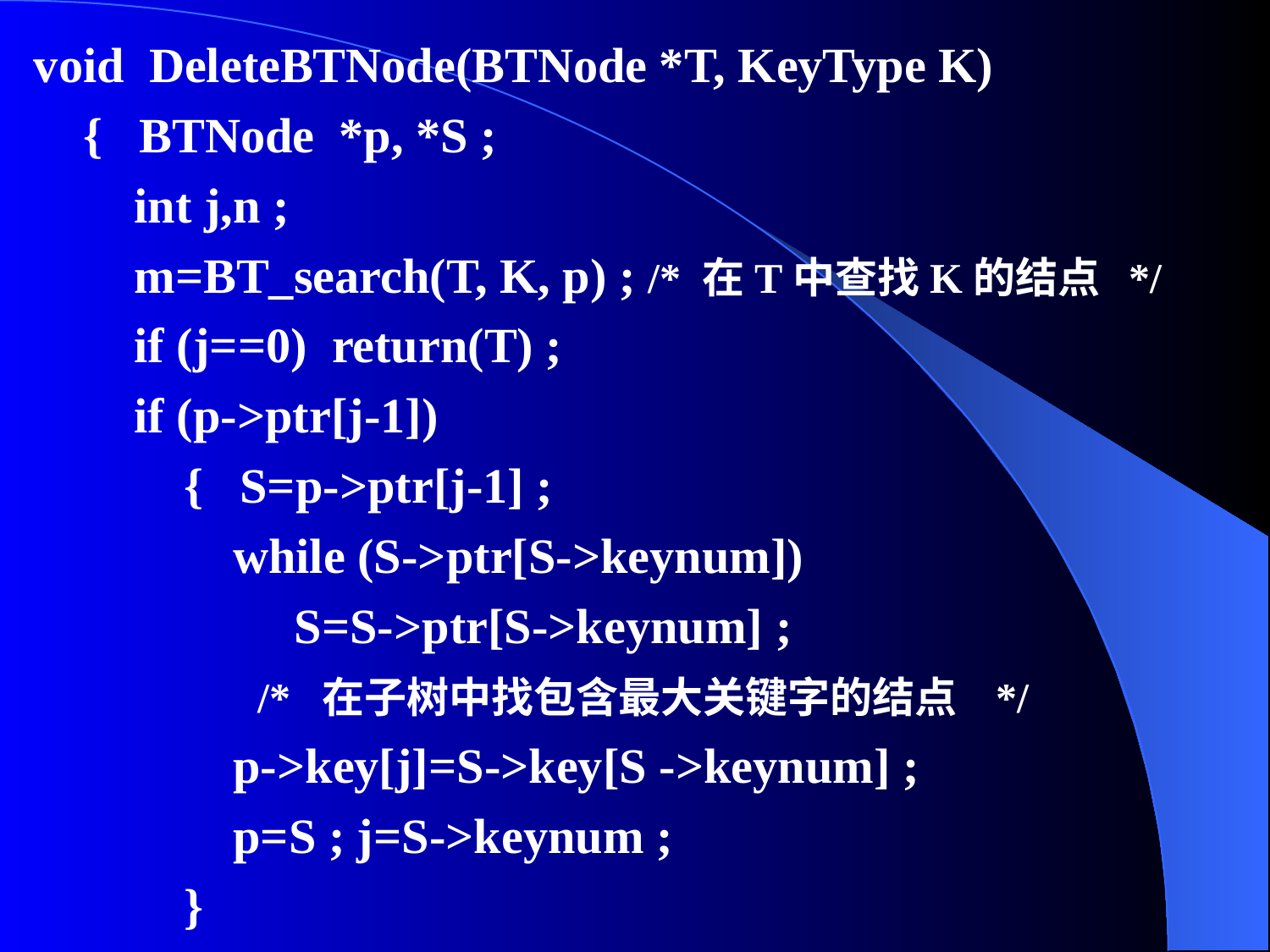

void  DeleteBTNode(BTNode *T, KeyType K)
{   BTNode  *p, *S ;
int j,n ;
m=BT_search(T, K, p) ; /* 在T中查找K的结点  */
if (j==0)  return(T) ;
if (p->ptr[j-1])
{   S=p->ptr[j-1] ;
while (S->ptr[S->keynum])
     S=S->ptr[S->keynum] ;
  /*  在子树中找包含最大关键字的结点   */
p->key[j]=S->key[S ->keynum] ;
p=S ; j=S->keynum ;
}